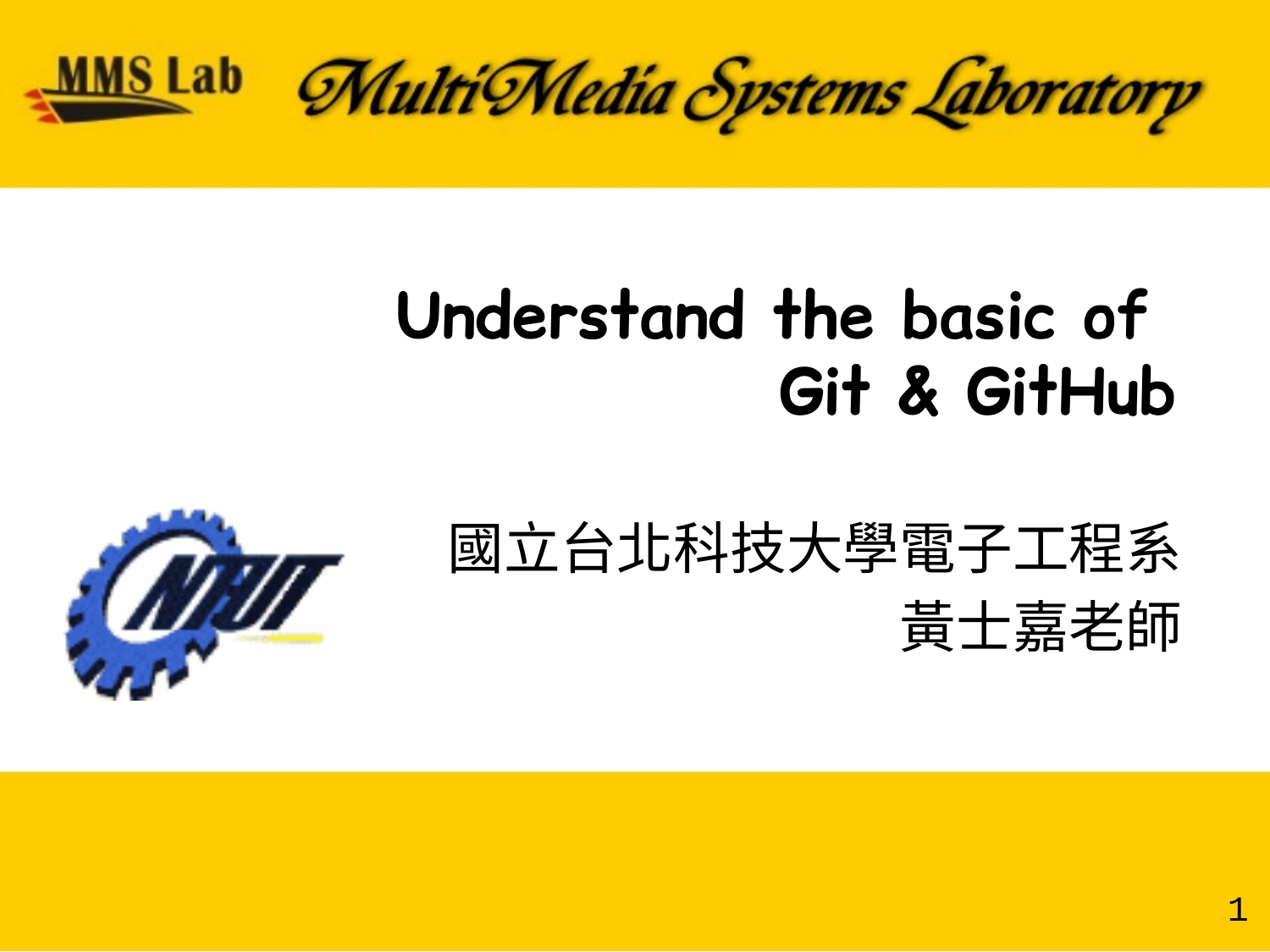

# Understand the basic of Git & GitHub
國立台北科技大學電子工程系
黃士嘉老師
1